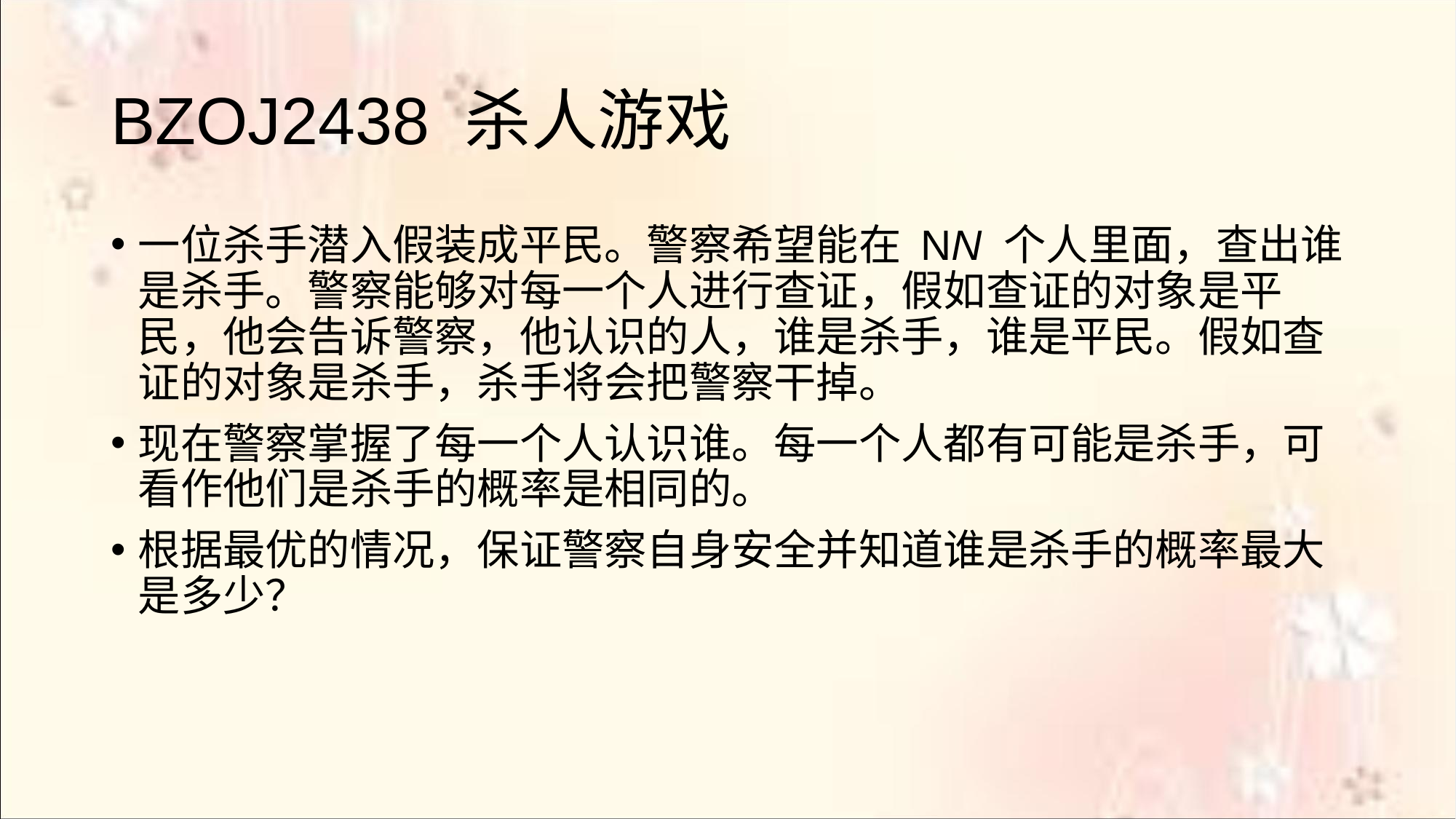

# BZOJ2438 杀人游戏
一位杀手潜入假装成平民。警察希望能在 NN 个人里面，查出谁是杀手。警察能够对每一个人进行查证，假如查证的对象是平民，他会告诉警察，他认识的人，谁是杀手，谁是平民。假如查证的对象是杀手，杀手将会把警察干掉。
现在警察掌握了每一个人认识谁。每一个人都有可能是杀手，可看作他们是杀手的概率是相同的。
根据最优的情况，保证警察自身安全并知道谁是杀手的概率最大是多少？